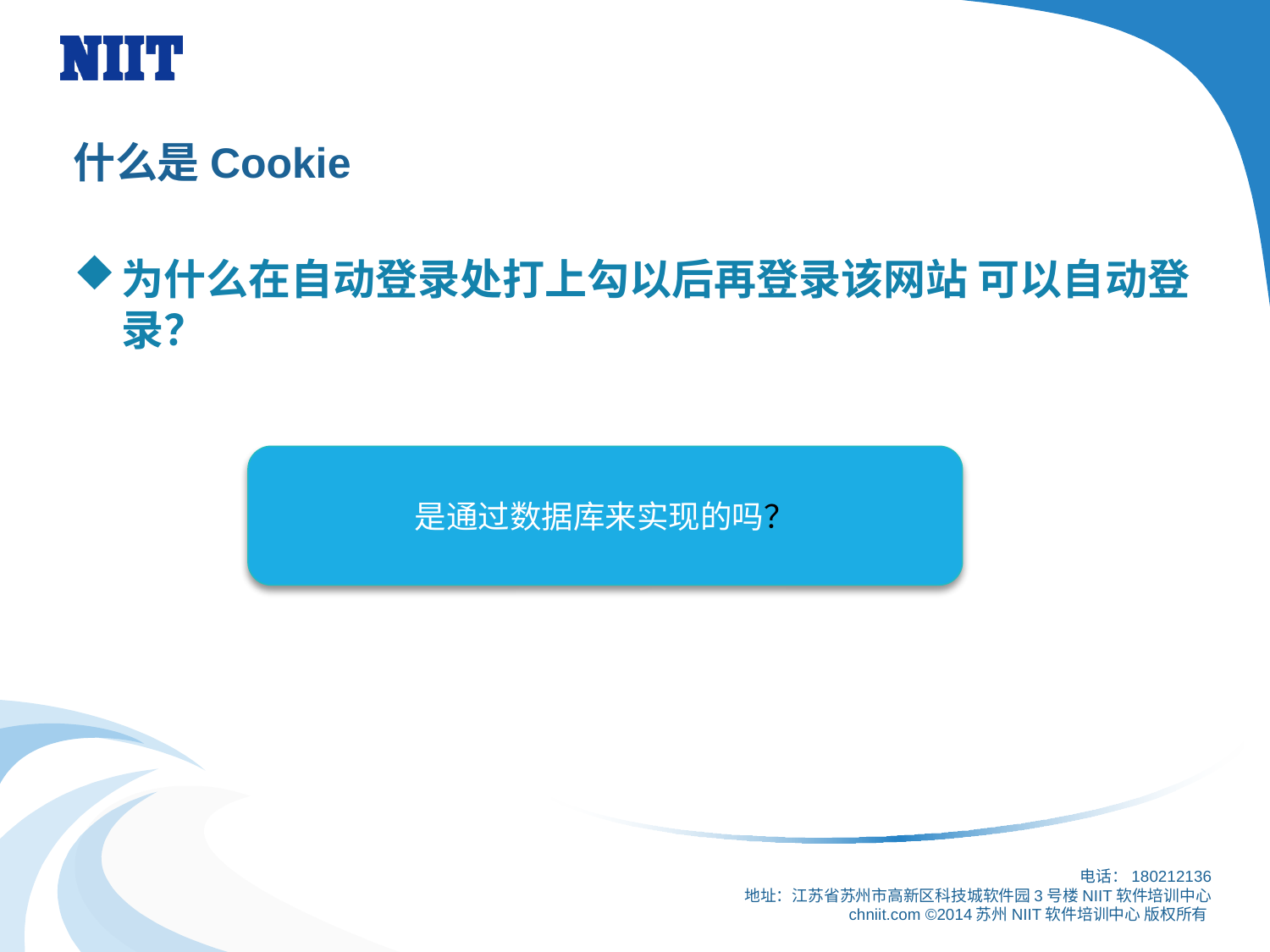

# 什么是Cookie
为什么在自动登录处打上勾以后再登录该网站 可以自动登录？

是通过数据库来实现的吗？